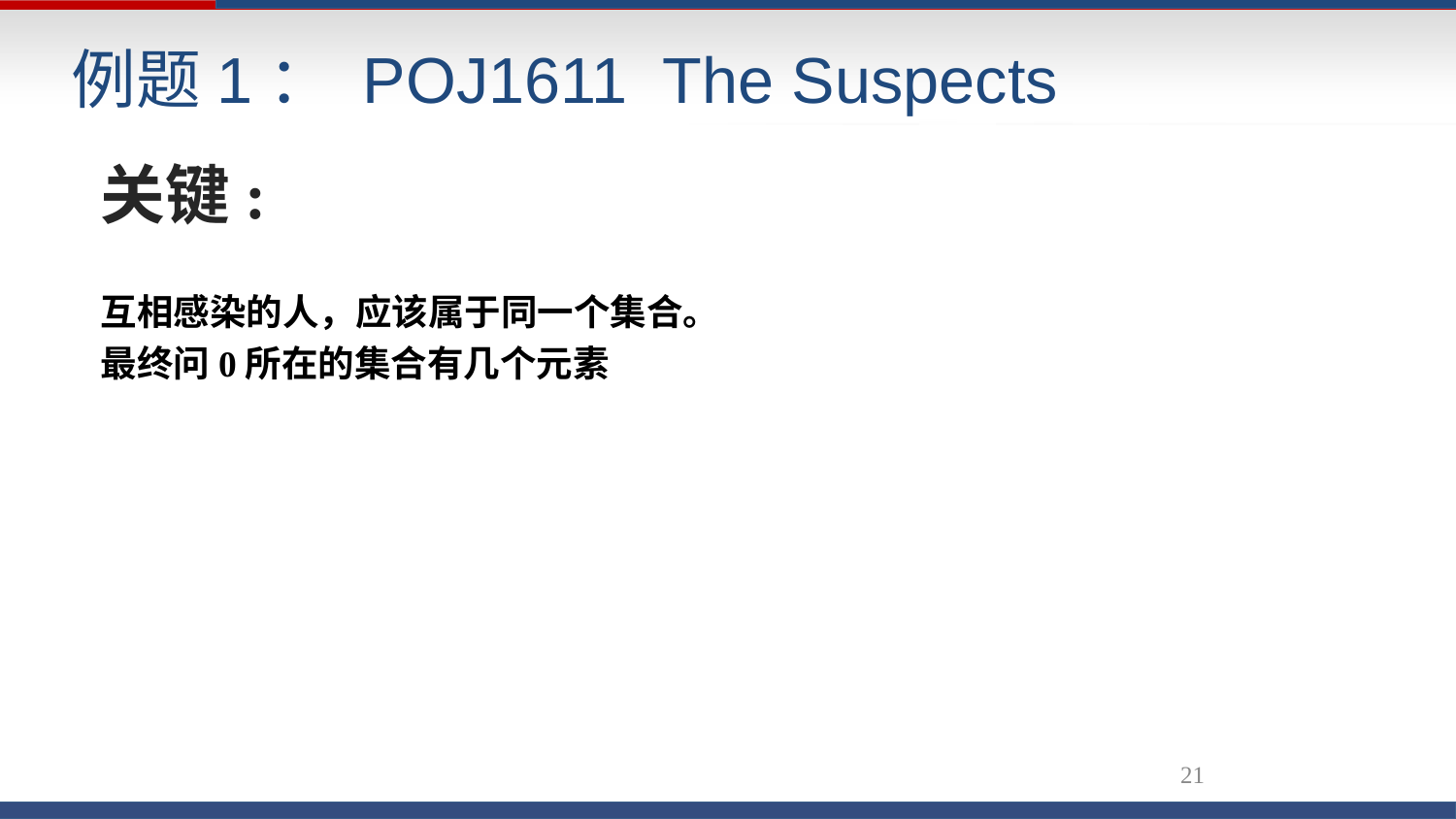

# 例题1： POJ1611  The Suspects
关键:

互相感染的人，应该属于同一个集合。
最终问0所在的集合有几个元素
21